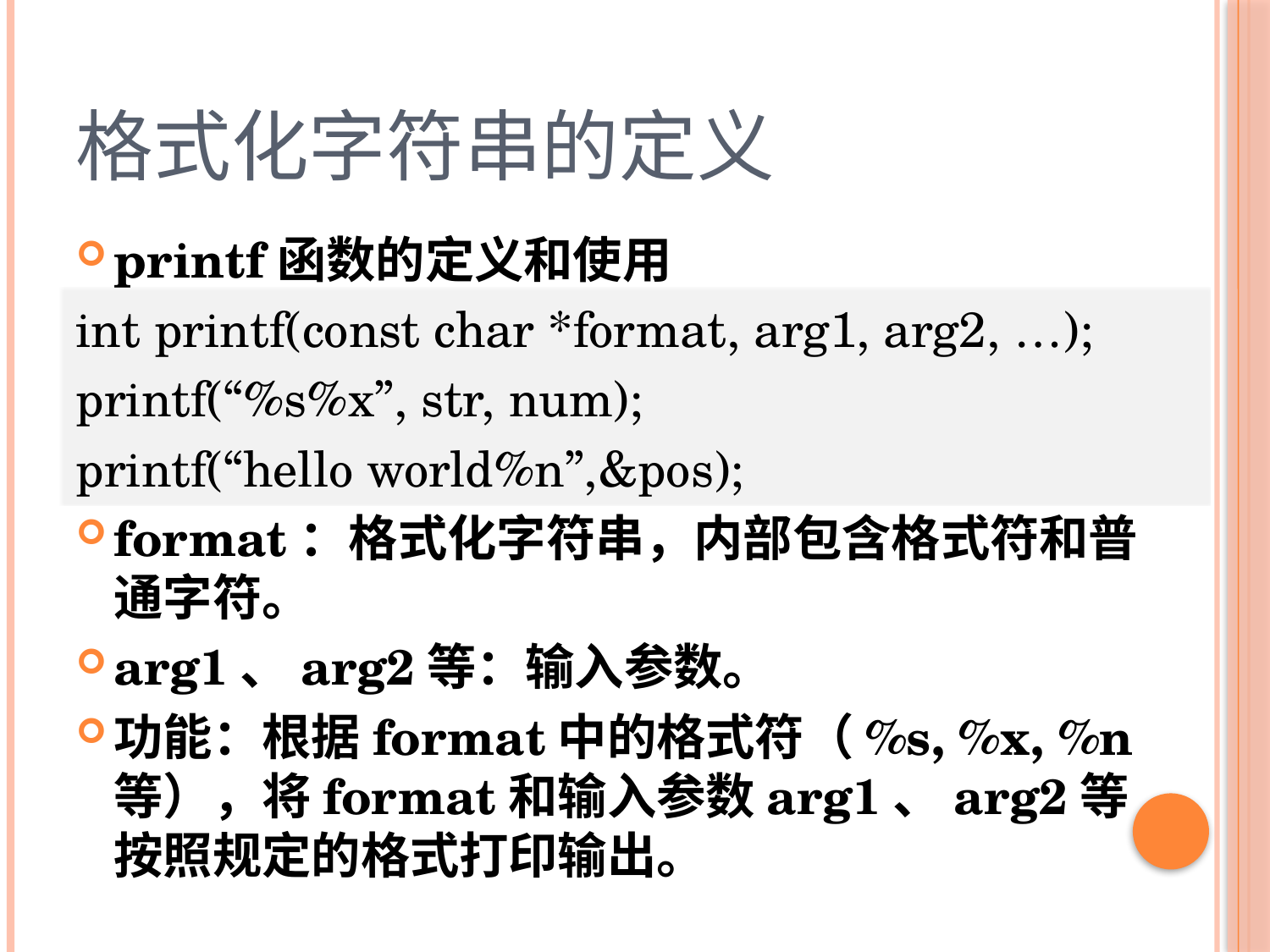

# 格式化字符串的定义
printf函数的定义和使用
int printf(const char *format, arg1, arg2, …);
printf(“%s%x”, str, num);
printf(“hello world%n”,&pos);
format：格式化字符串，内部包含格式符和普通字符。
arg1、arg2等：输入参数。
功能：根据format中的格式符（%s, %x, %n等），将format和输入参数arg1、arg2等按照规定的格式打印输出。